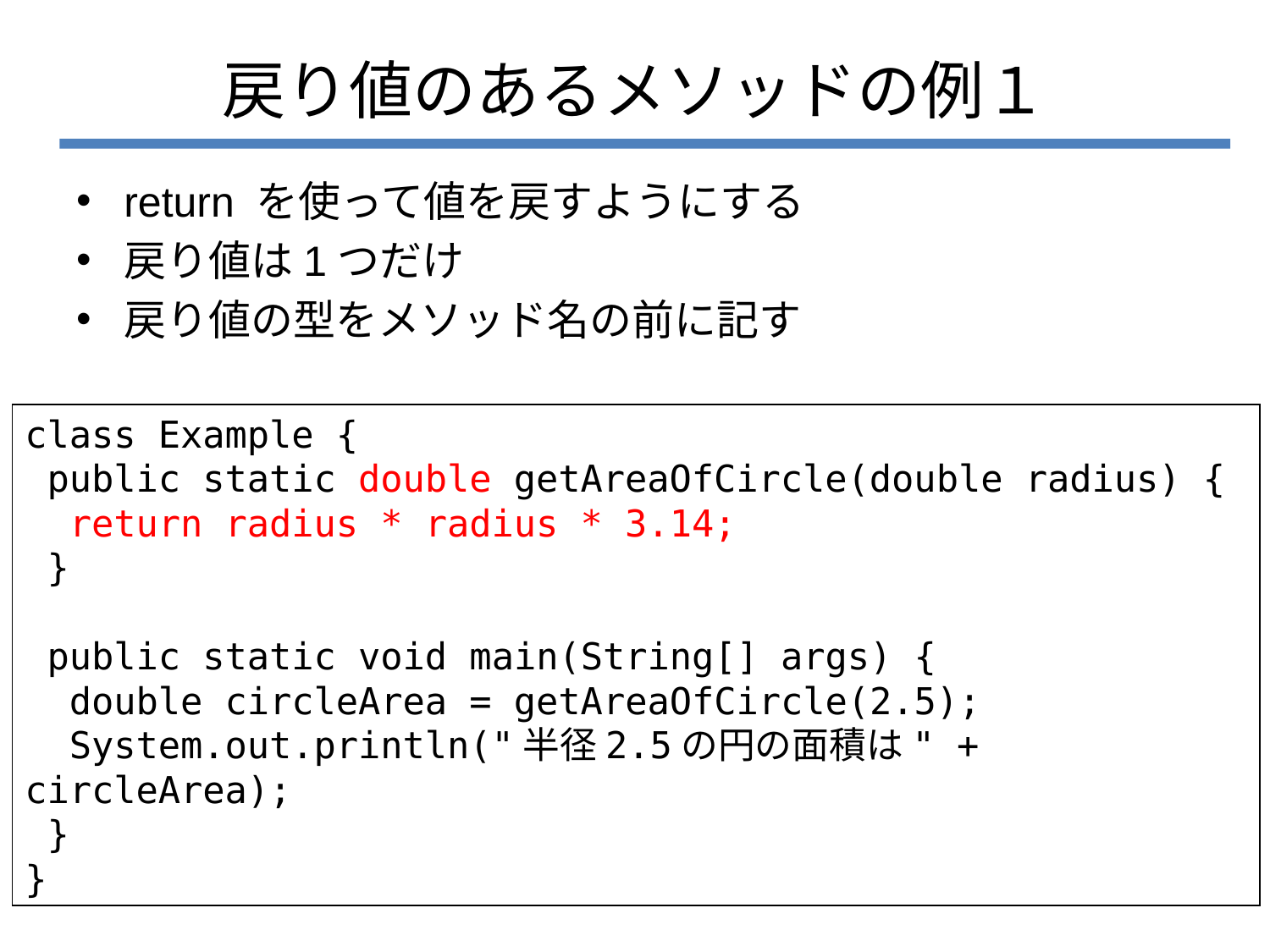

# 戻り値のあるメソッドの例１
return を使って値を戻すようにする
戻り値は1つだけ
戻り値の型をメソッド名の前に記す
class Example {
 public static double getAreaOfCircle(double radius) {
  return radius * radius * 3.14;
 }

 public static void main(String[] args) {
  double circleArea = getAreaOfCircle(2.5);
  System.out.println("半径2.5の円の面積は" + circleArea);
 }
}